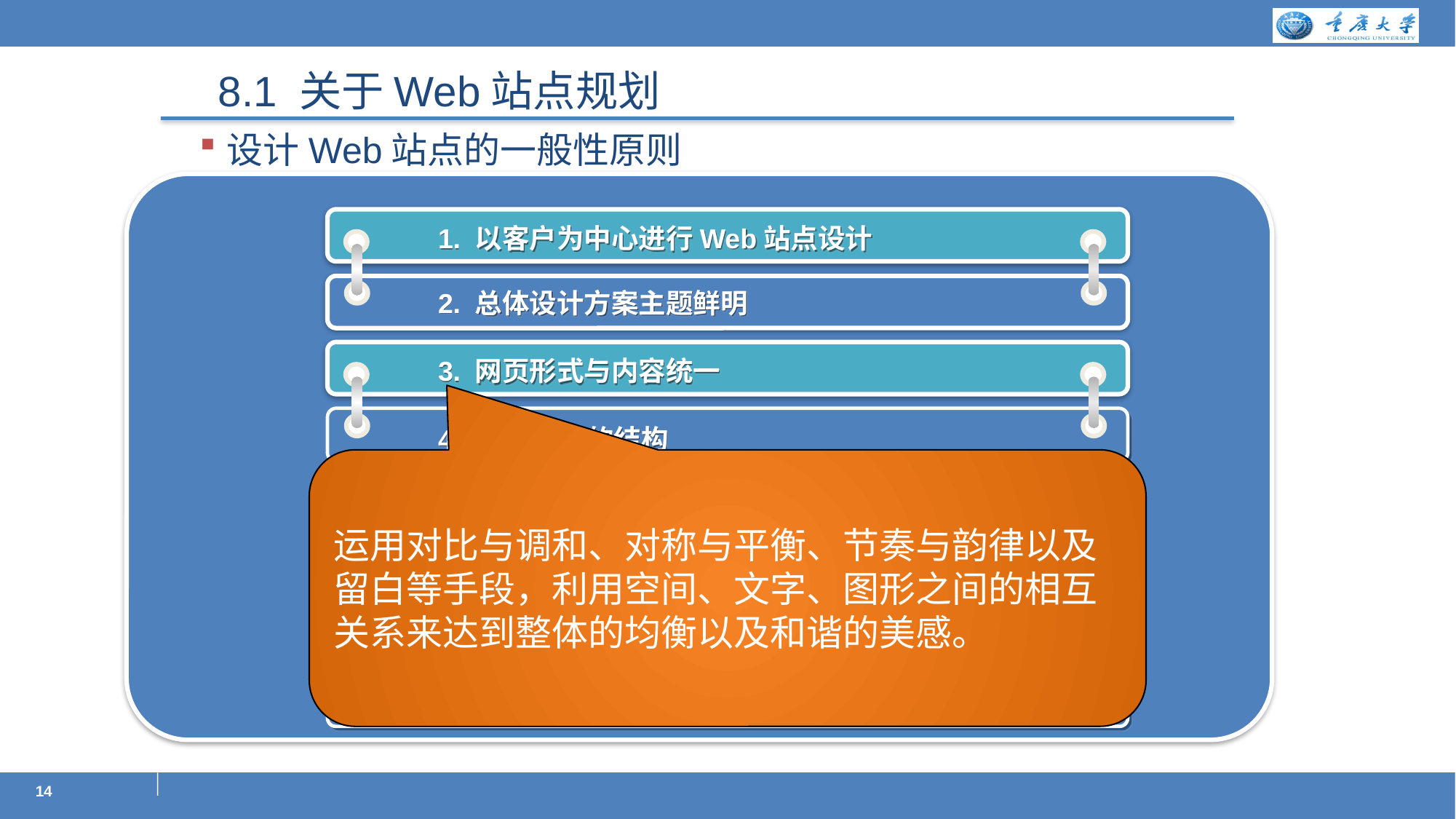

8.1 关于Web站点规划
设计Web站点的一般性原则

1. 以客户为中心进行Web站点设计

2. 总体设计方案主题鲜明

3. 网页形式与内容统一

4. Web站点的结构
运用对比与调和、对称与平衡、节奏与韵律以及留白等手段，利用空间、文字、图形之间的相互关系来达到整体的均衡以及和谐的美感。

5. 访问速度

6. 充分利用多媒体技术

7. Web站点信息的动态发布

8. 提供和用户相互沟通的渠道
14